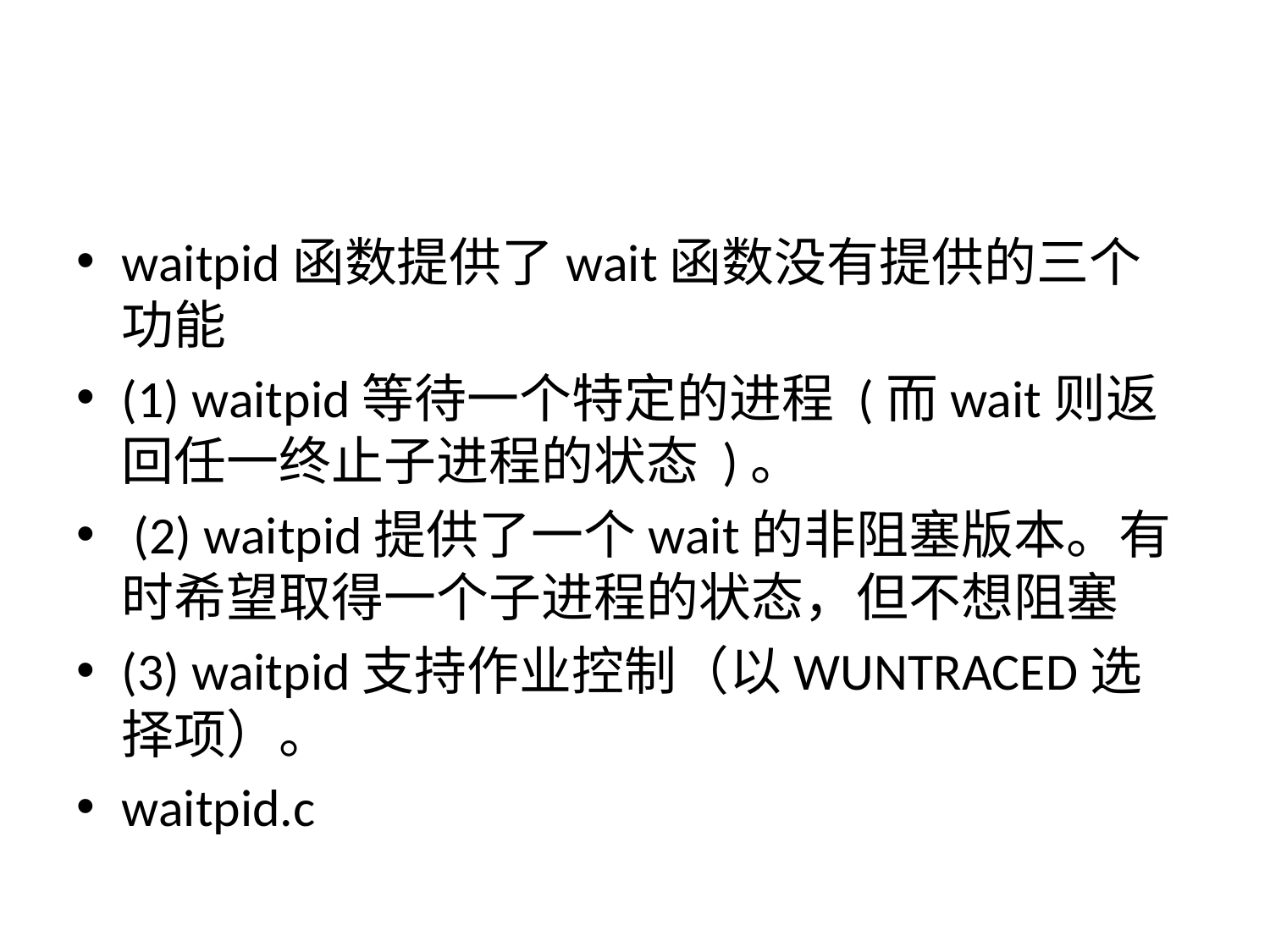

#
waitpid函数提供了wait函数没有提供的三个功能
(1) waitpid等待一个特定的进程 (而wait则返回任一终止子进程的状态 )。
 (2) waitpid提供了一个wait的非阻塞版本。有时希望取得一个子进程的状态，但不想阻塞
(3) waitpid支持作业控制（以WUNTRACED选择项）。
waitpid.c